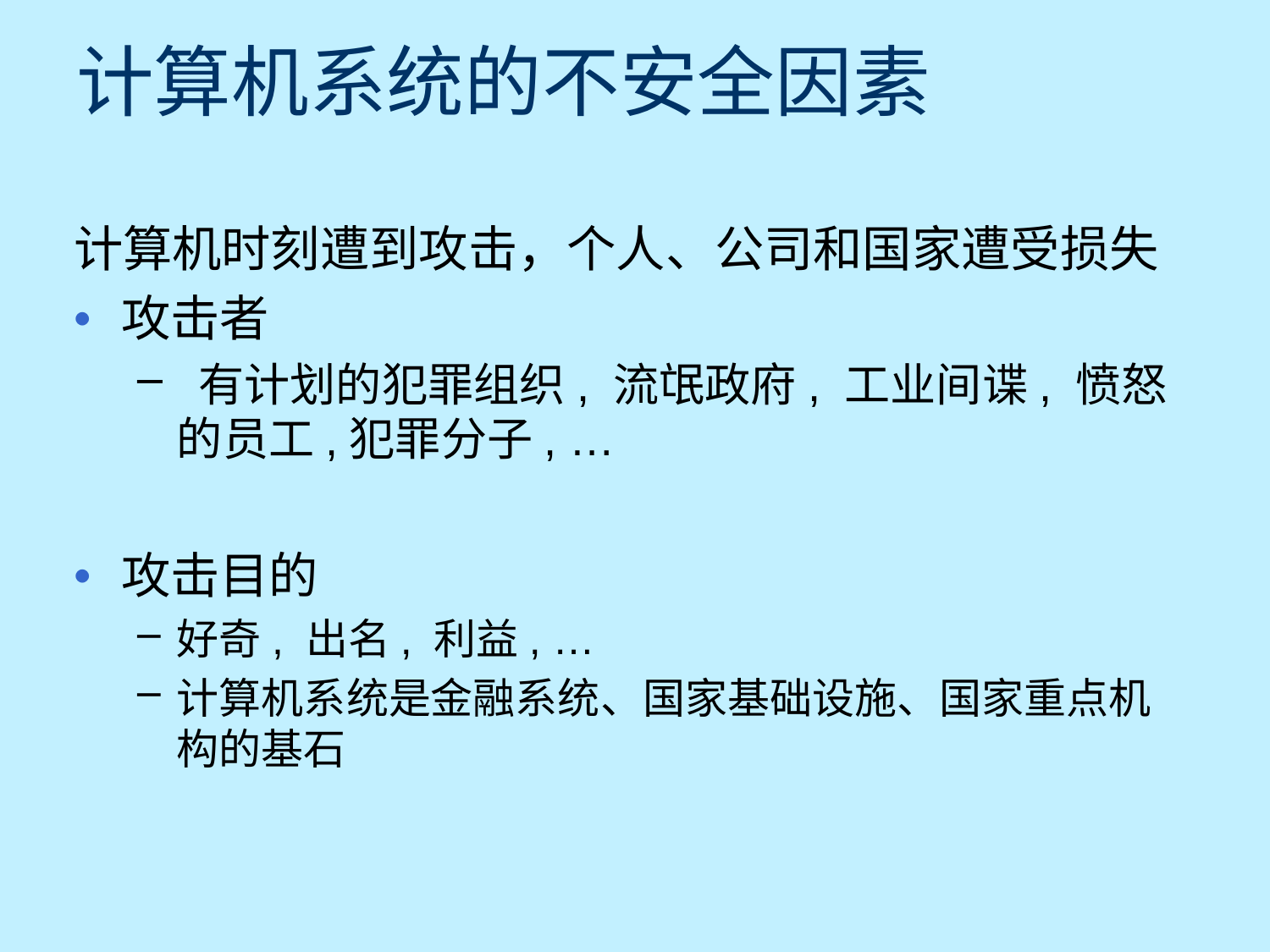

# 计算机系统的不安全因素
计算机时刻遭到攻击，个人、公司和国家遭受损失
攻击者
 有计划的犯罪组织, 流氓政府, 工业间谍, 愤怒的员工,犯罪分子, …

攻击目的
好奇, 出名, 利益, …
计算机系统是金融系统、国家基础设施、国家重点机构的基石
12